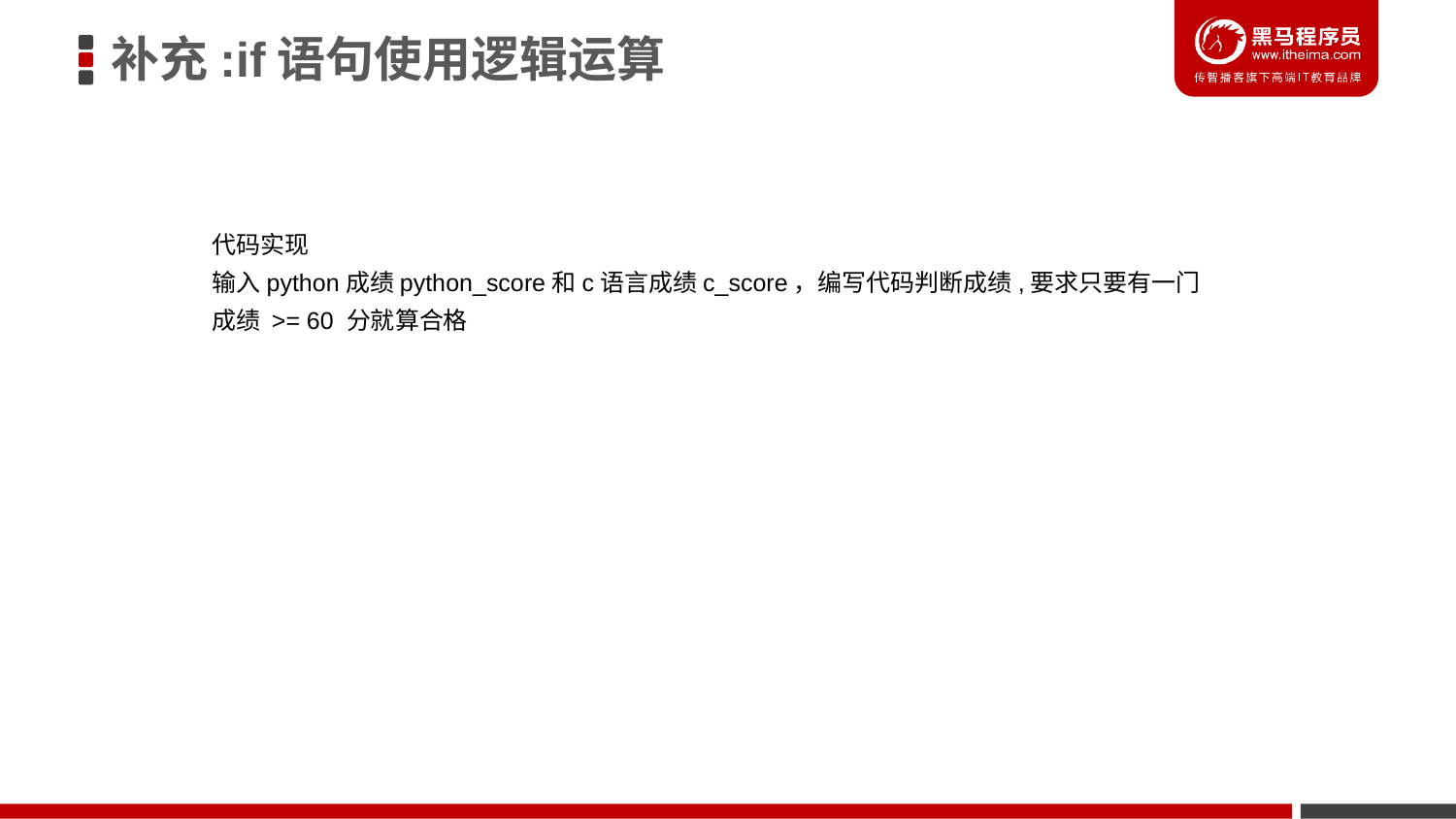

补充:if语句使用逻辑运算
代码实现
输入python成绩python_score和c语言成绩c_score，编写代码判断成绩,要求只要有一门成绩 >= 60 分就算合格